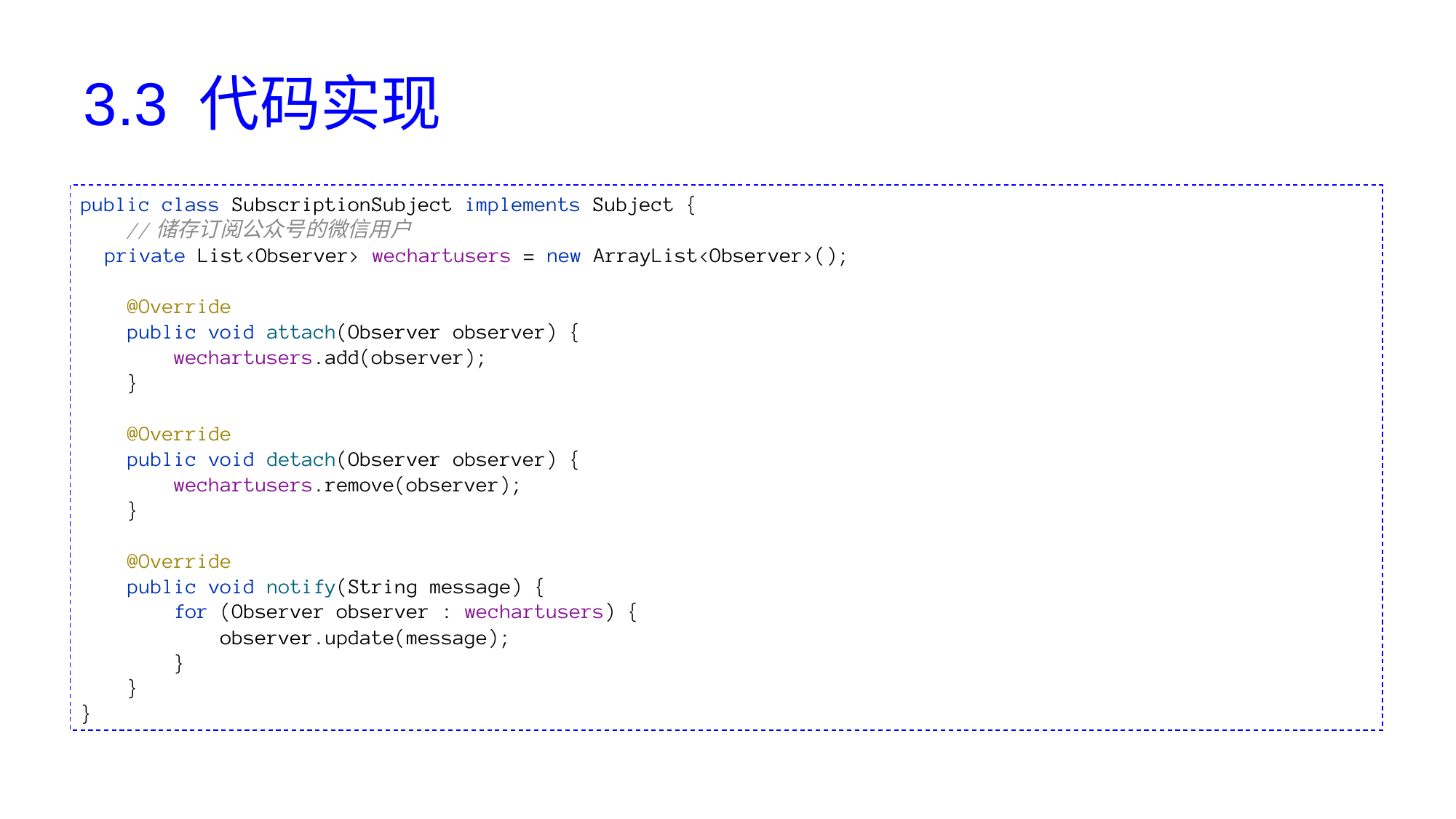

# 3.3 代码实现
public class SubscriptionSubject implements Subject {
    //储存订阅公众号的微信用户
    private List<Observer> wechartusers = new ArrayList<Observer>();
    @Override
    public void attach(Observer observer) {
        wechartusers.add(observer);
    }
    @Override
    public void detach(Observer observer) {
        wechartusers.remove(observer);
    }
    @Override
    public void notify(String message) {
        for (Observer observer : wechartusers) {
            observer.update(message);
        }
    }
}
39